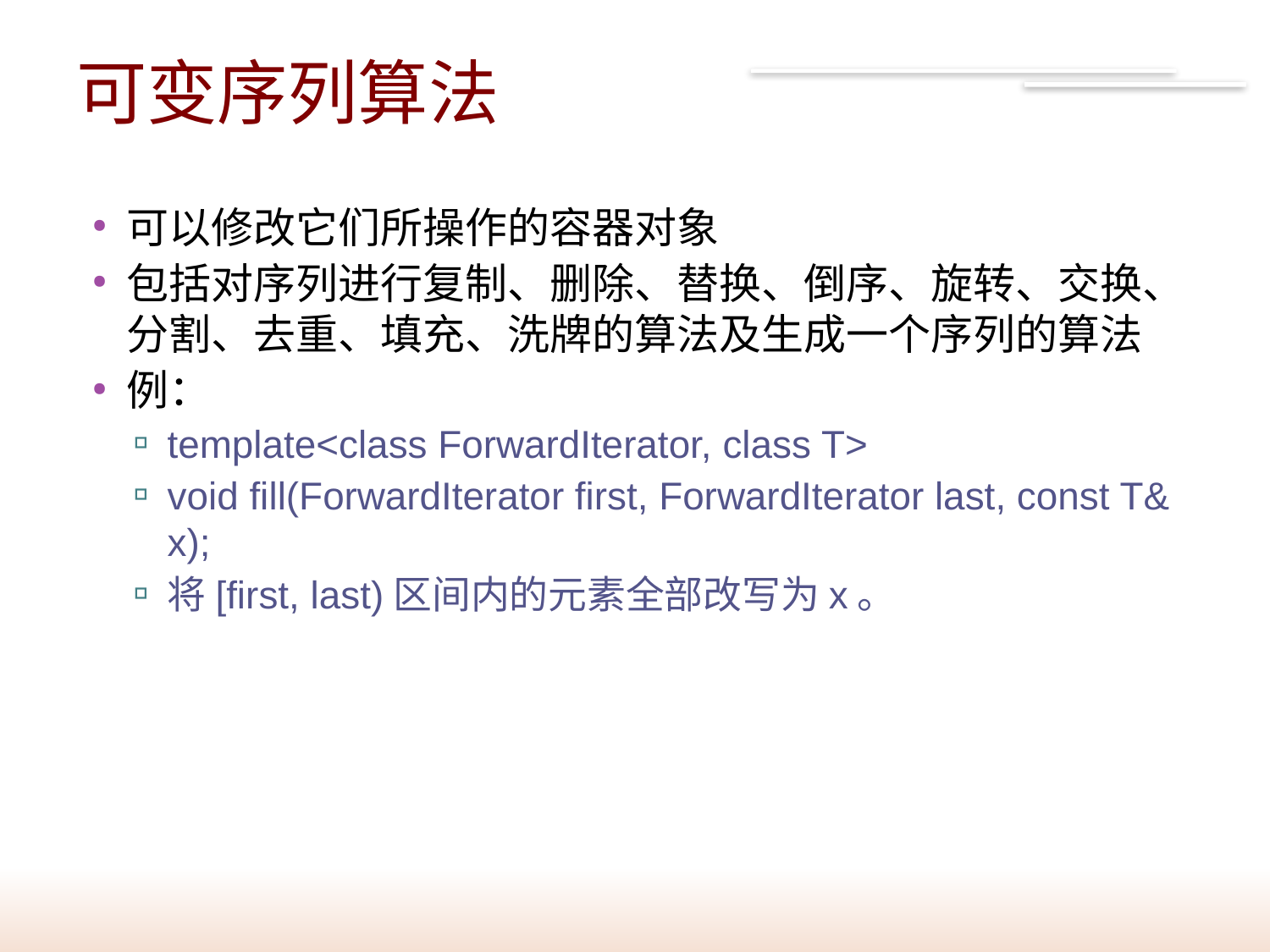

113
# 可变序列算法
可以修改它们所操作的容器对象
包括对序列进行复制、删除、替换、倒序、旋转、交换、分割、去重、填充、洗牌的算法及生成一个序列的算法
例：
template<class ForwardIterator, class T>
void fill(ForwardIterator first, ForwardIterator last, const T& x);
将[first, last)区间内的元素全部改写为x。